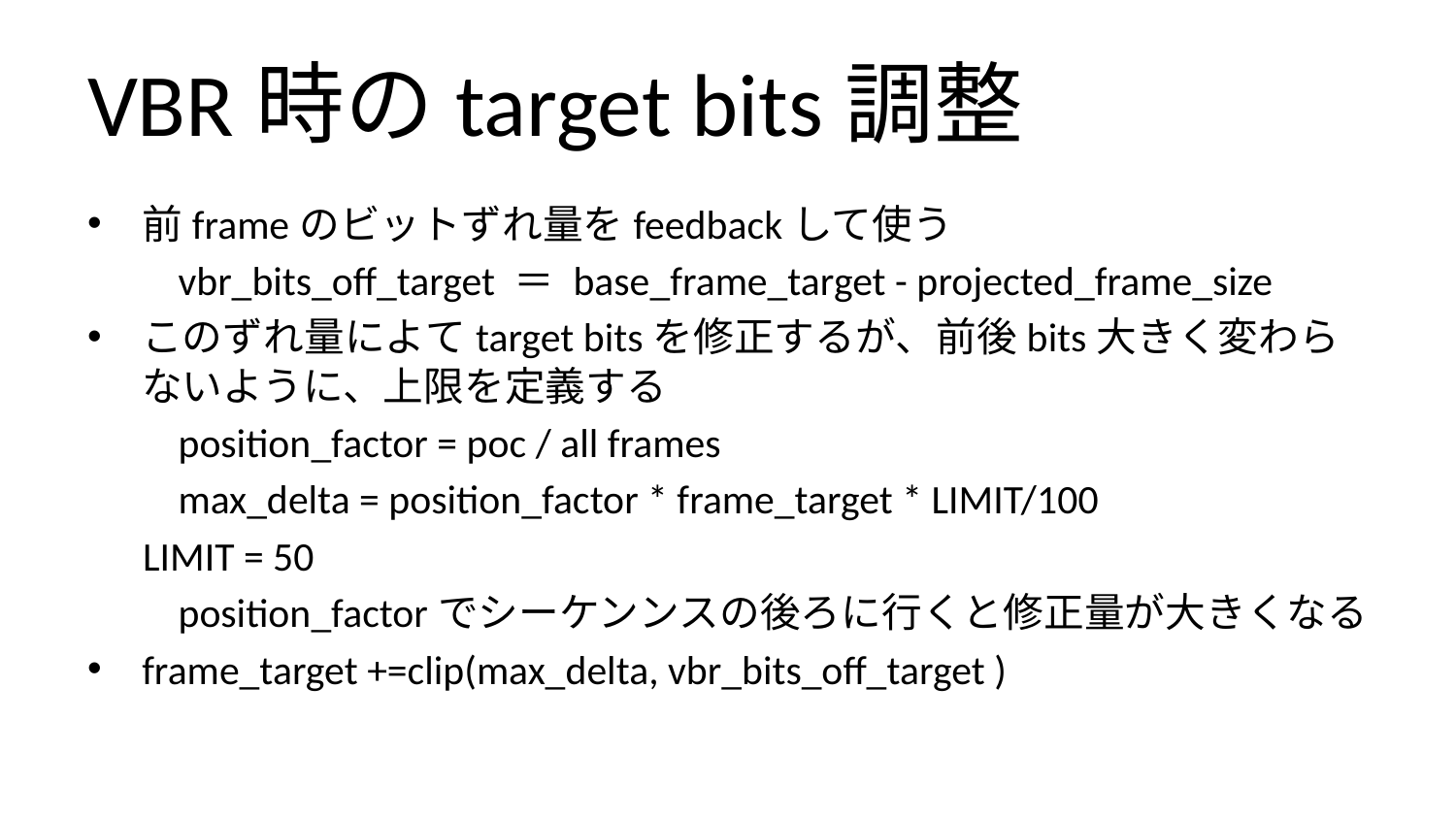

# VBR時のtarget bits調整
前frameのビットずれ量をfeedbackして使う
　　vbr_bits_off_target ＝ base_frame_target - projected_frame_size
このずれ量によてtarget bitsを修正するが、前後bits大きく変わらないように、上限を定義する
　　position_factor = poc / all frames
　　max_delta = position_factor * frame_target * LIMIT/100
      LIMIT = 50
　　position_factorでシーケンンスの後ろに行くと修正量が大きくなる
frame_target +=clip(max_delta, vbr_bits_off_target )